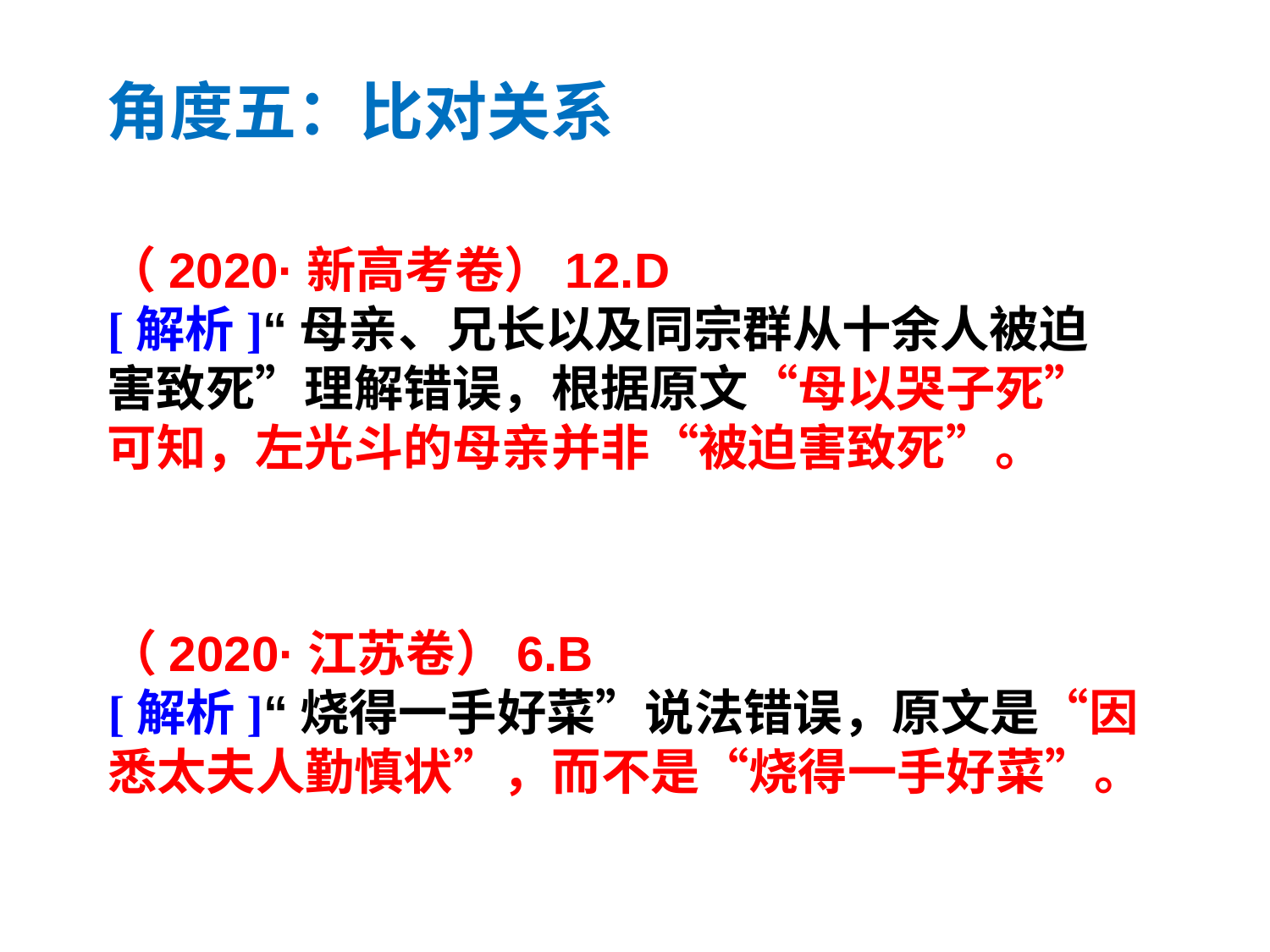

角度五：比对关系
（2020·新高考卷）12.D
[解析]“母亲、兄长以及同宗群从十余人被迫害致死”理解错误，根据原文“母以哭子死”可知，左光斗的母亲并非“被迫害致死”。
（2020·江苏卷）6.B
[解析]“烧得一手好菜”说法错误，原文是“因悉太夫人勤慎状”，而不是“烧得一手好菜”。